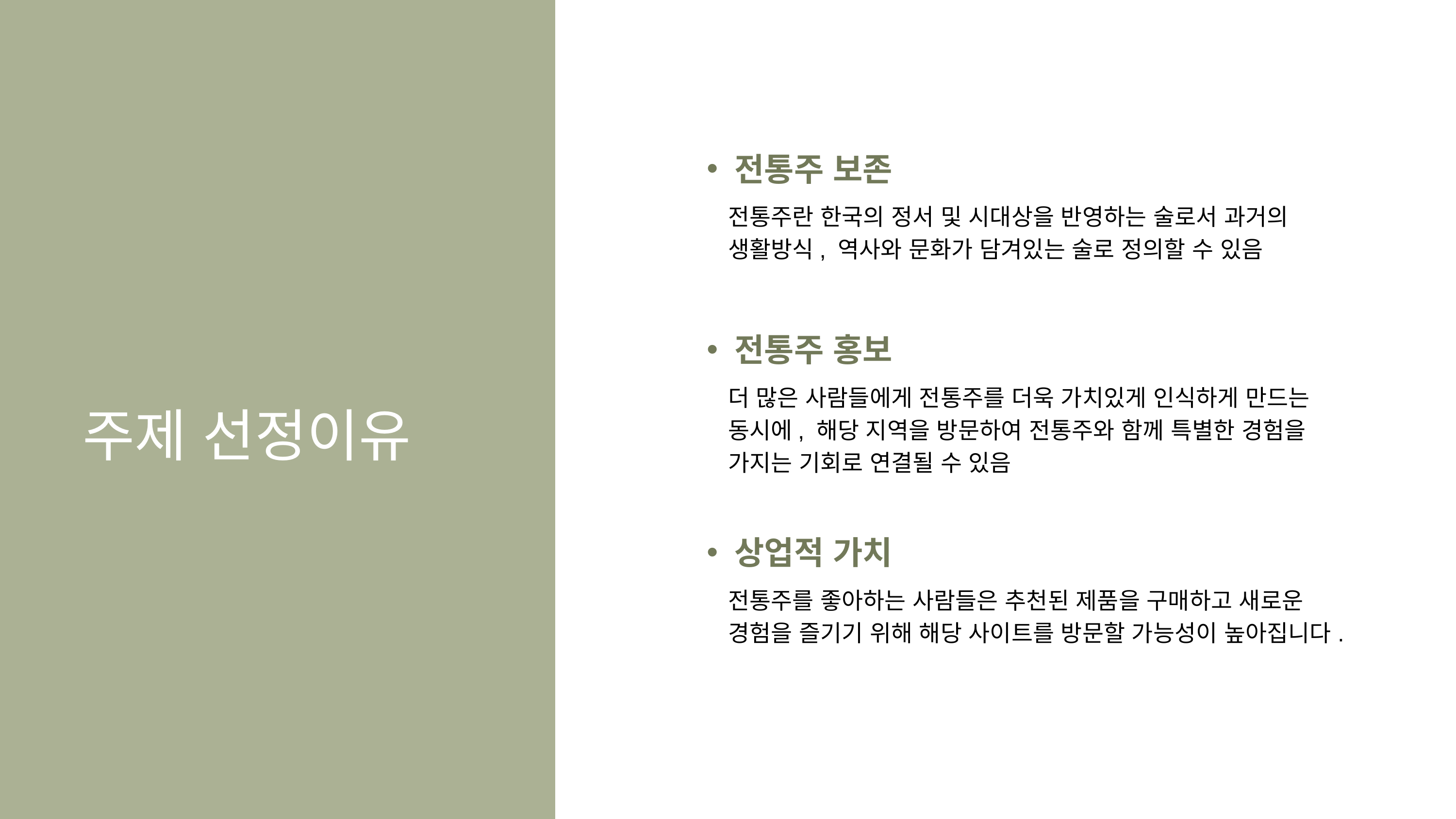

전통주 보존
전통주란 한국의 정서 및 시대상을 반영하는 술로서 과거의 생활방식, 역사와 문화가 담겨있는 술로 정의할 수 있음
전통주 홍보
더 많은 사람들에게 전통주를 더욱 가치있게 인식하게 만드는 동시에, 해당 지역을 방문하여 전통주와 함께 특별한 경험을 가지는 기회로 연결될 수 있음
상업적 가치
전통주를 좋아하는 사람들은 추천된 제품을 구매하고 새로운 경험을 즐기기 위해 해당 사이트를 방문할 가능성이 높아집니다.
주제 선정이유